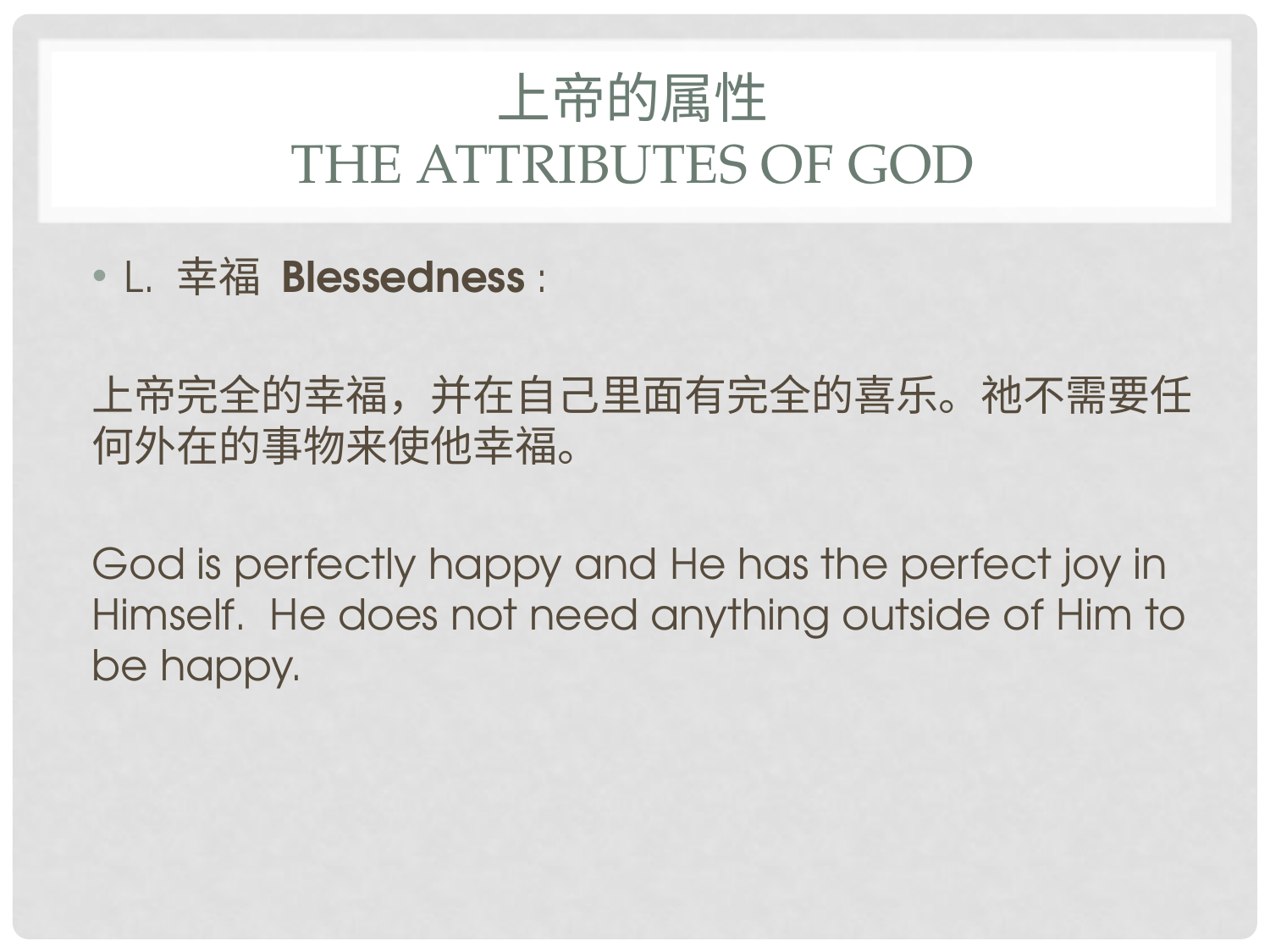

# 上帝的属性 The attributes of God
L. 幸福 Blessedness :

上帝完全的幸福，并在自己里面有完全的喜乐。祂不需要任何外在的事物来使他幸福。

God is perfectly happy and He has the perfect joy in Himself.  He does not need anything outside of Him to be happy.